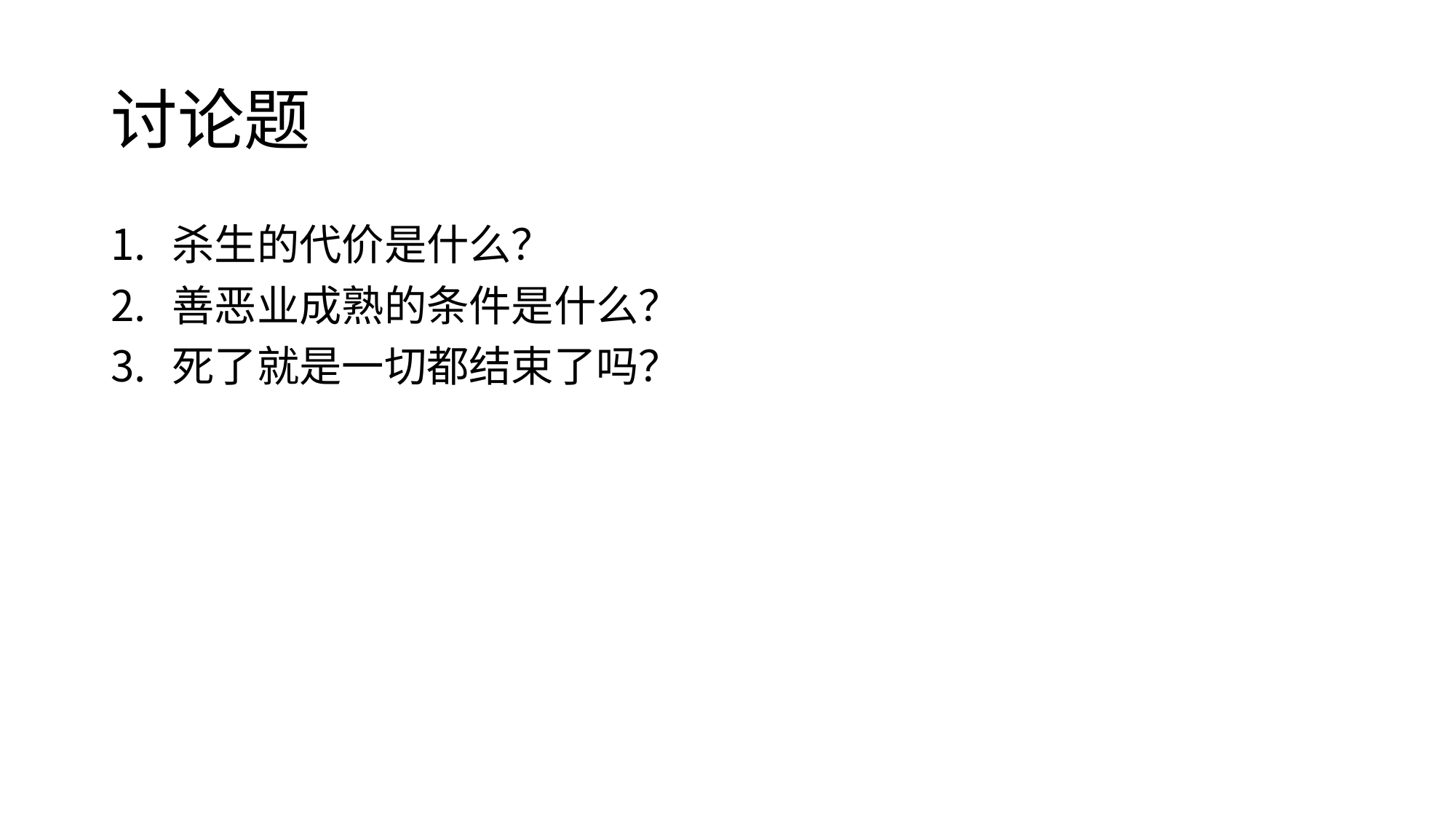

# 讨论题
杀生的代价是什么？
善恶业成熟的条件是什么？
死了就是一切都结束了吗？